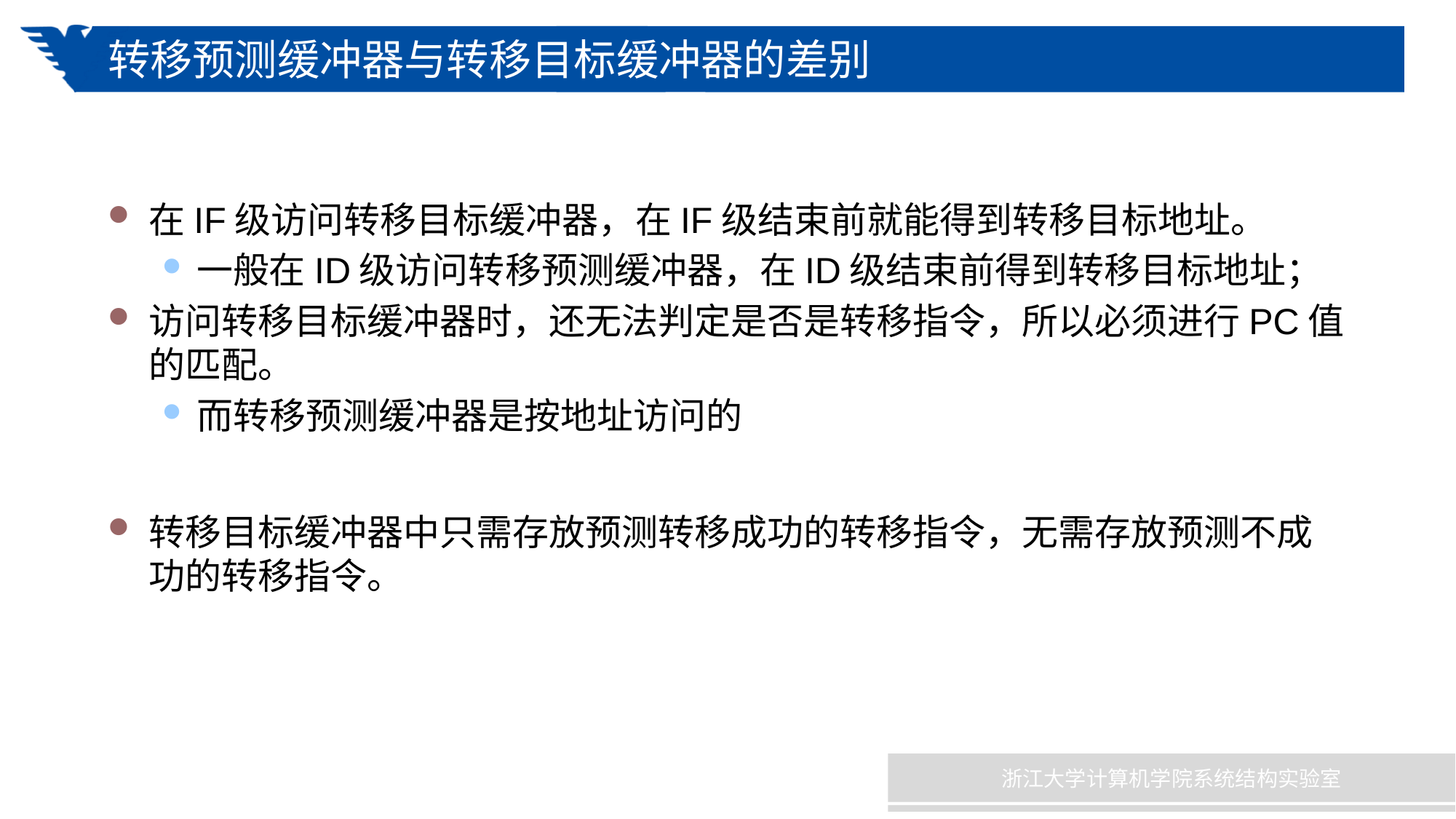

# 转移预测缓冲器与转移目标缓冲器的差别
在IF级访问转移目标缓冲器，在IF级结束前就能得到转移目标地址。
一般在ID级访问转移预测缓冲器，在ID级结束前得到转移目标地址；
访问转移目标缓冲器时，还无法判定是否是转移指令，所以必须进行PC值的匹配。
而转移预测缓冲器是按地址访问的

转移目标缓冲器中只需存放预测转移成功的转移指令，无需存放预测不成功的转移指令。